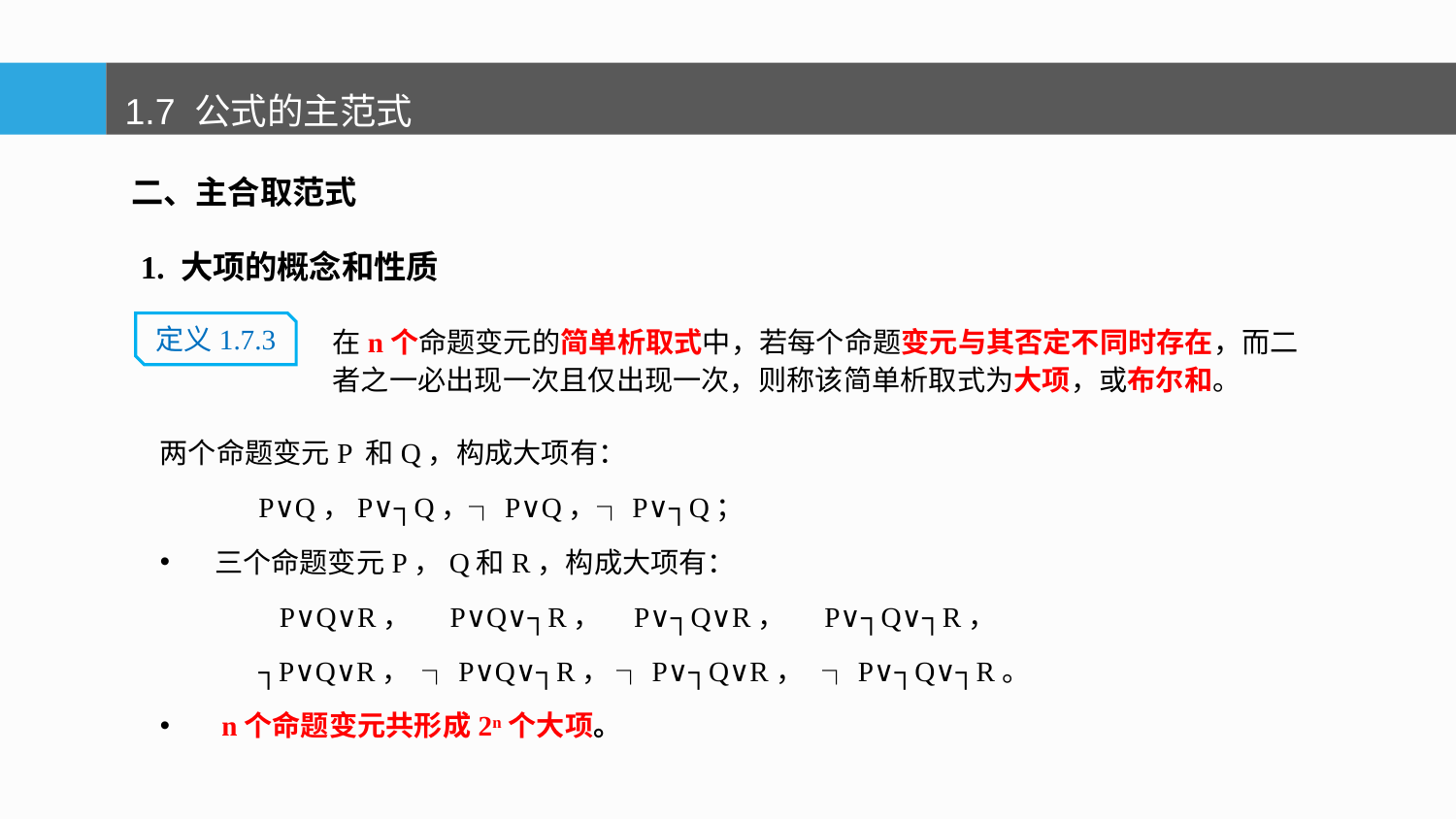

1.7 公式的主范式

二、主合取范式

1. 大项的概念和性质

在n个命题变元的简单析取式中，若每个命题变元与其否定不同时存在，而二者之一必出现一次且仅出现一次，则称该简单析取式为大项，或布尔和。

定义1.7.3
两个命题变元P 和Q，构成大项有：
              P∨Q，P∨┐Q，┐P∨Q，┐P∨┐Q；
三个命题变元P，Q和R，构成大项有：
                 P∨Q∨R，     P∨Q∨┐R，    P∨┐Q∨R，     P∨┐Q∨┐R，
              ┐P∨Q∨R，  ┐P∨Q∨┐R， ┐P∨┐Q∨R，   ┐P∨┐Q∨┐R。
 n个命题变元共形成2n个大项。